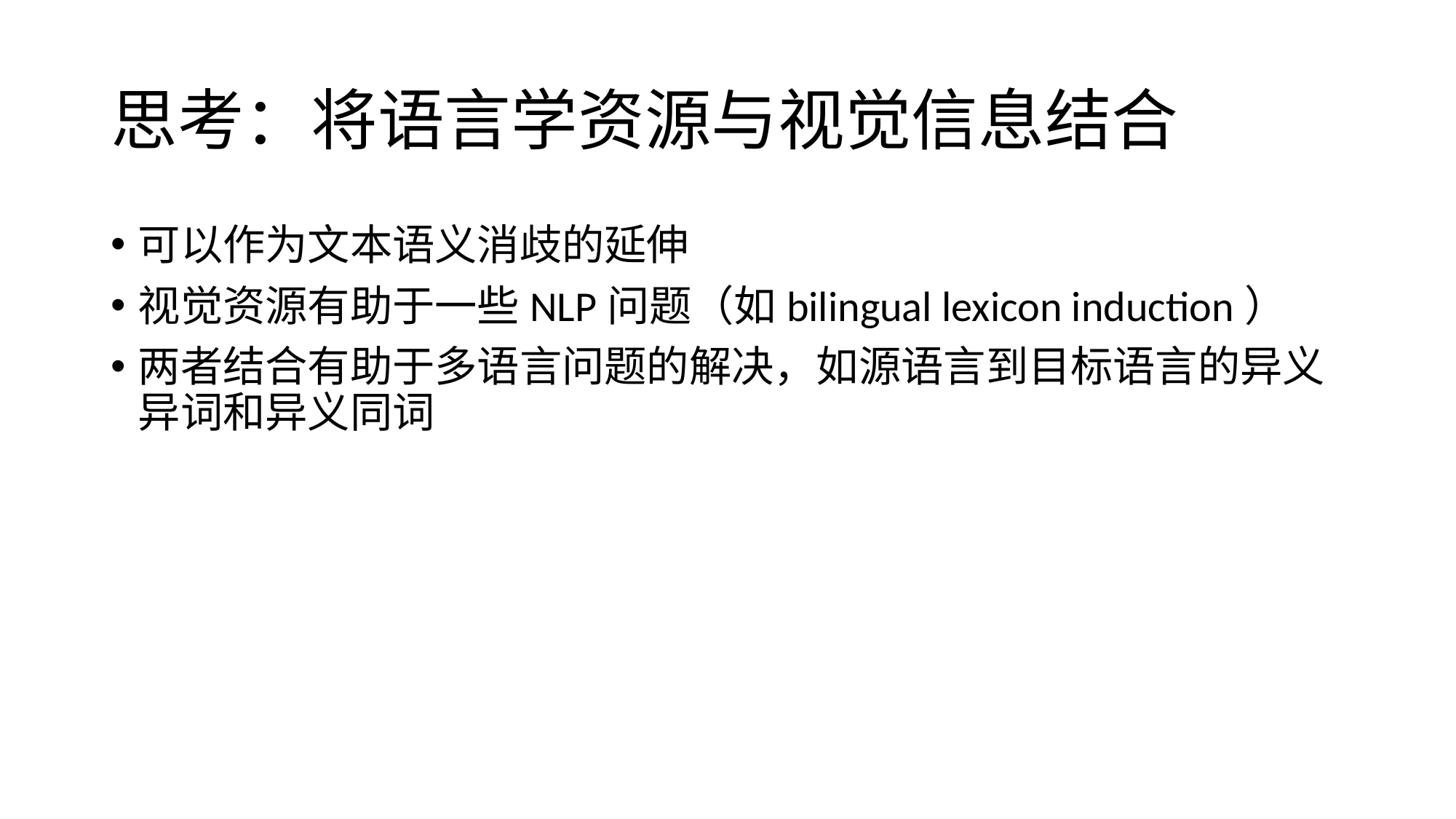

# 思考：将语言学资源与视觉信息结合
可以作为文本语义消歧的延伸
视觉资源有助于一些NLP问题（如bilingual lexicon induction）
两者结合有助于多语言问题的解决，如源语言到目标语言的异义异词和异义同词